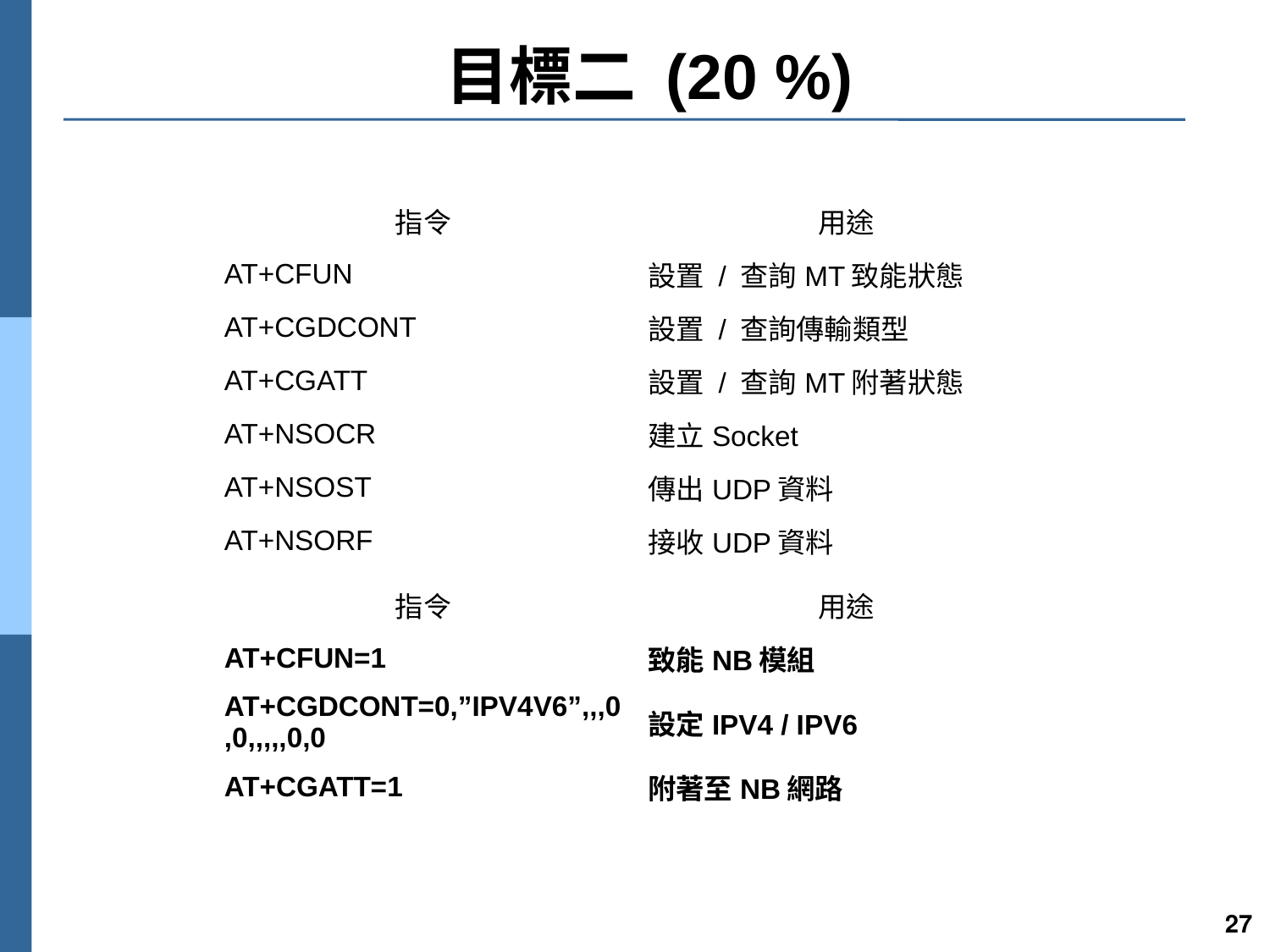

# 目標二 (20 %)
| 指令 | 用途 |
| --- | --- |
| AT+CFUN | 設置 / 查詢MT致能狀態 |
| AT+CGDCONT | 設置 / 查詢傳輸類型 |
| AT+CGATT | 設置 / 查詢MT附著狀態 |
| AT+NSOCR | 建立Socket |
| AT+NSOST | 傳出UDP資料 |
| AT+NSORF | 接收UDP資料 |
| 指令 | 用途 |
| --- | --- |
| AT+CFUN=1 | 致能NB模組 |
| AT+CGDCONT=0,”IPV4V6”,,,0,0,,,,,0,0 | 設定IPV4 / IPV6 |
| AT+CGATT=1 | 附著至NB網路 |